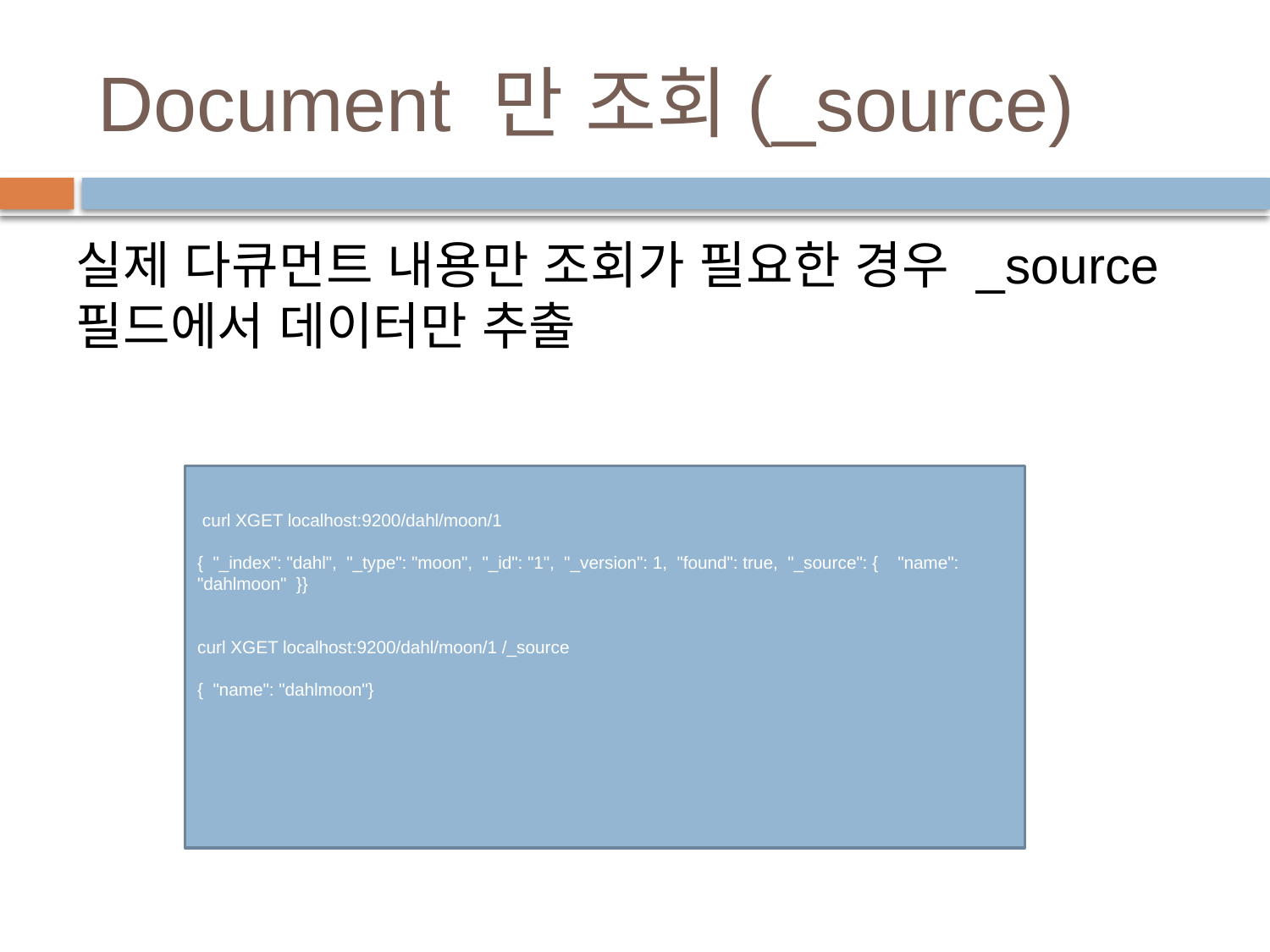

# Document 만 조회(_source)
실제 다큐먼트 내용만 조회가 필요한 경우 _source 필드에서 데이터만 추출

 curl XGET localhost:9200/dahl/moon/1

{  "_index": "dahl",  "_type": "moon",  "_id": "1",  "_version": 1,  "found": true,  "_source": {    "name": "dahlmoon"  }}

curl XGET localhost:9200/dahl/moon/1 /_source

{  "name": "dahlmoon"}